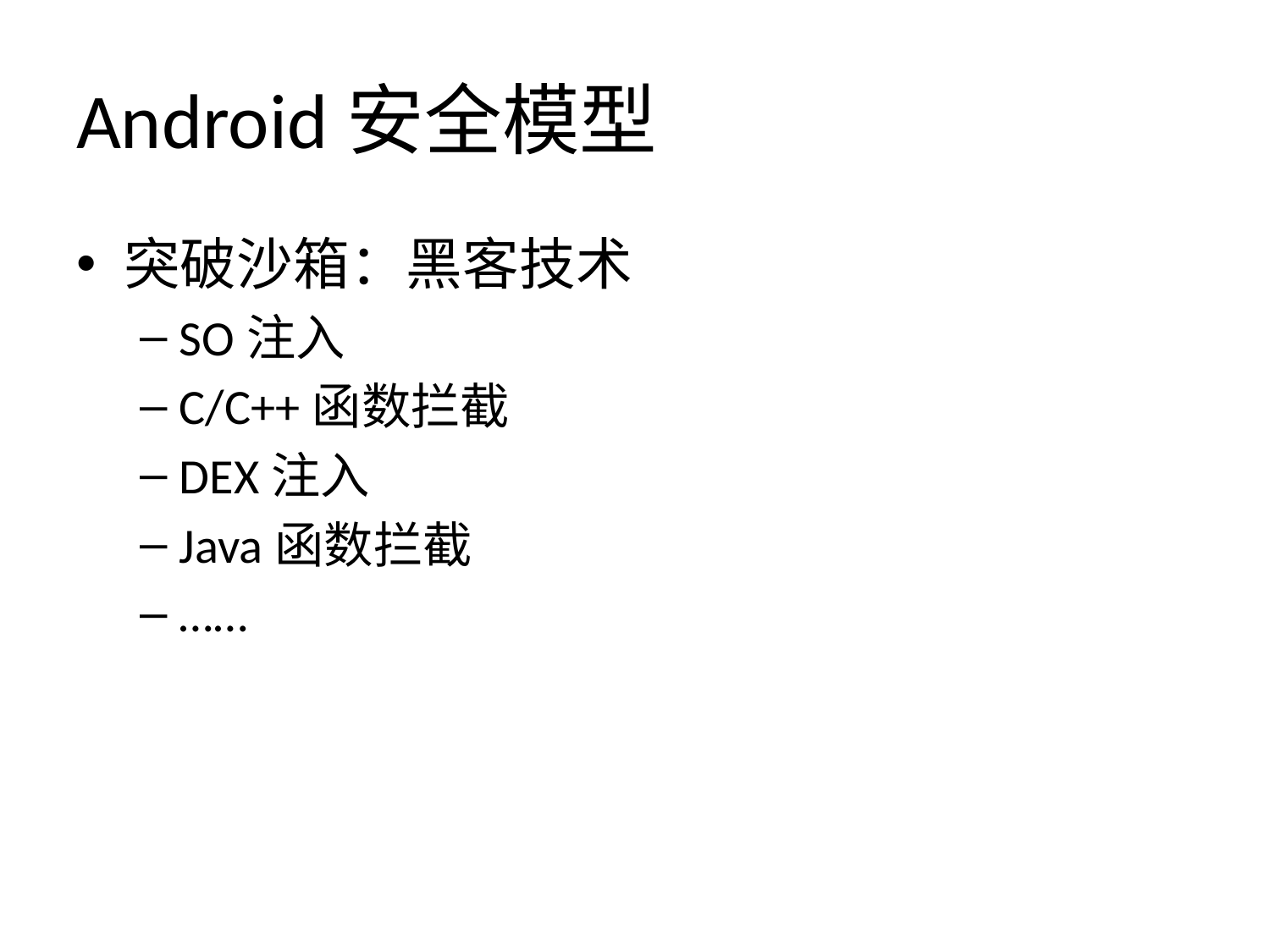

# Android安全模型
突破沙箱：黑客技术
SO注入
C/C++函数拦截
DEX注入
Java函数拦截
……